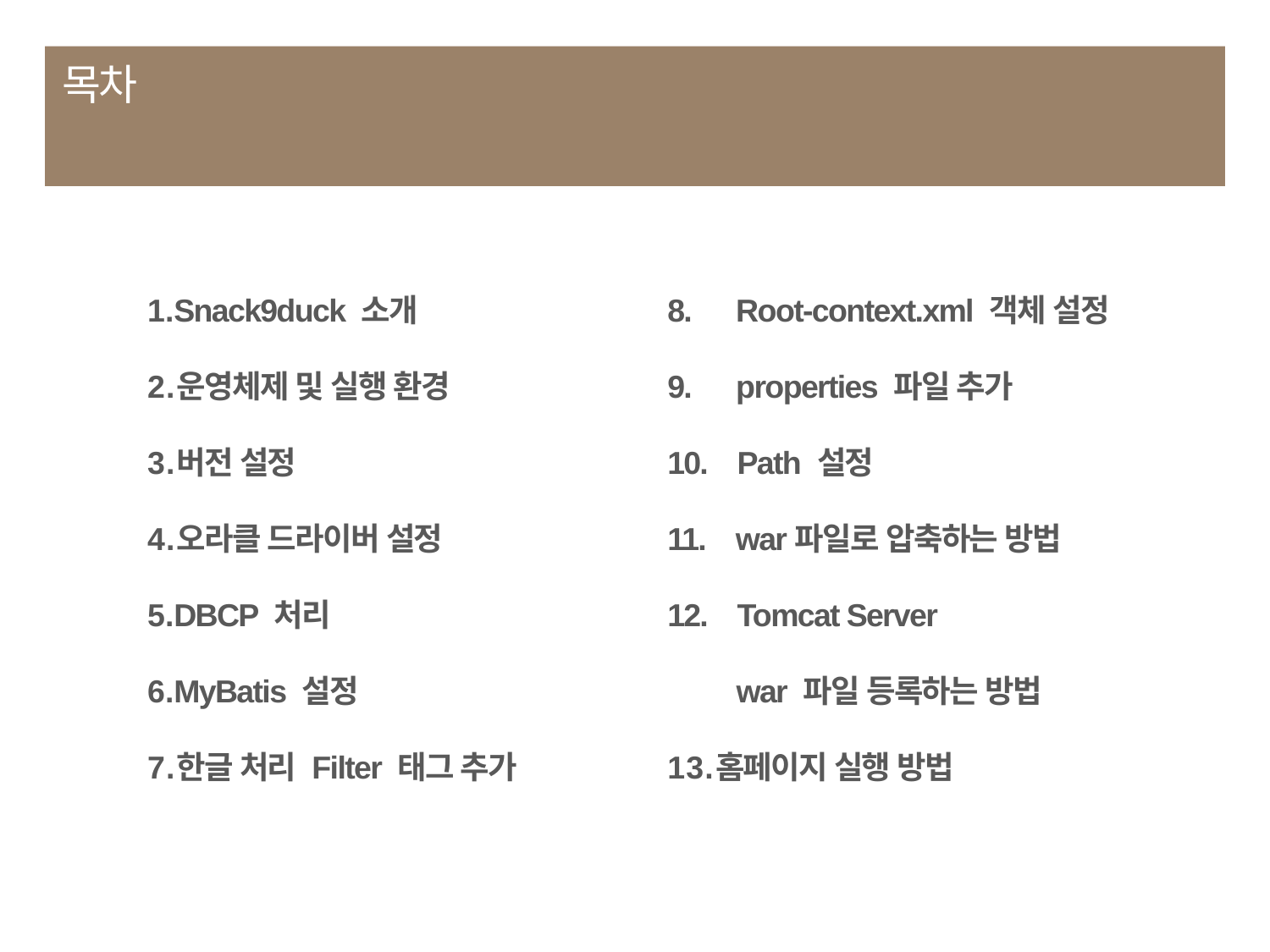

# 목차
Snack9duck 소개
운영체제 및 실행 환경
버전 설정
오라클 드라이버 설정
DBCP 처리
MyBatis 설정
한글 처리 Filter 태그 추가
8.      Root-context.xml 객체 설정
9.      properties 파일 추가
10.    Path 설정
11.    war파일로 압축하는 방법
12.    Tomcat Server
         war 파일 등록하는 방법
홈페이지 실행 방법